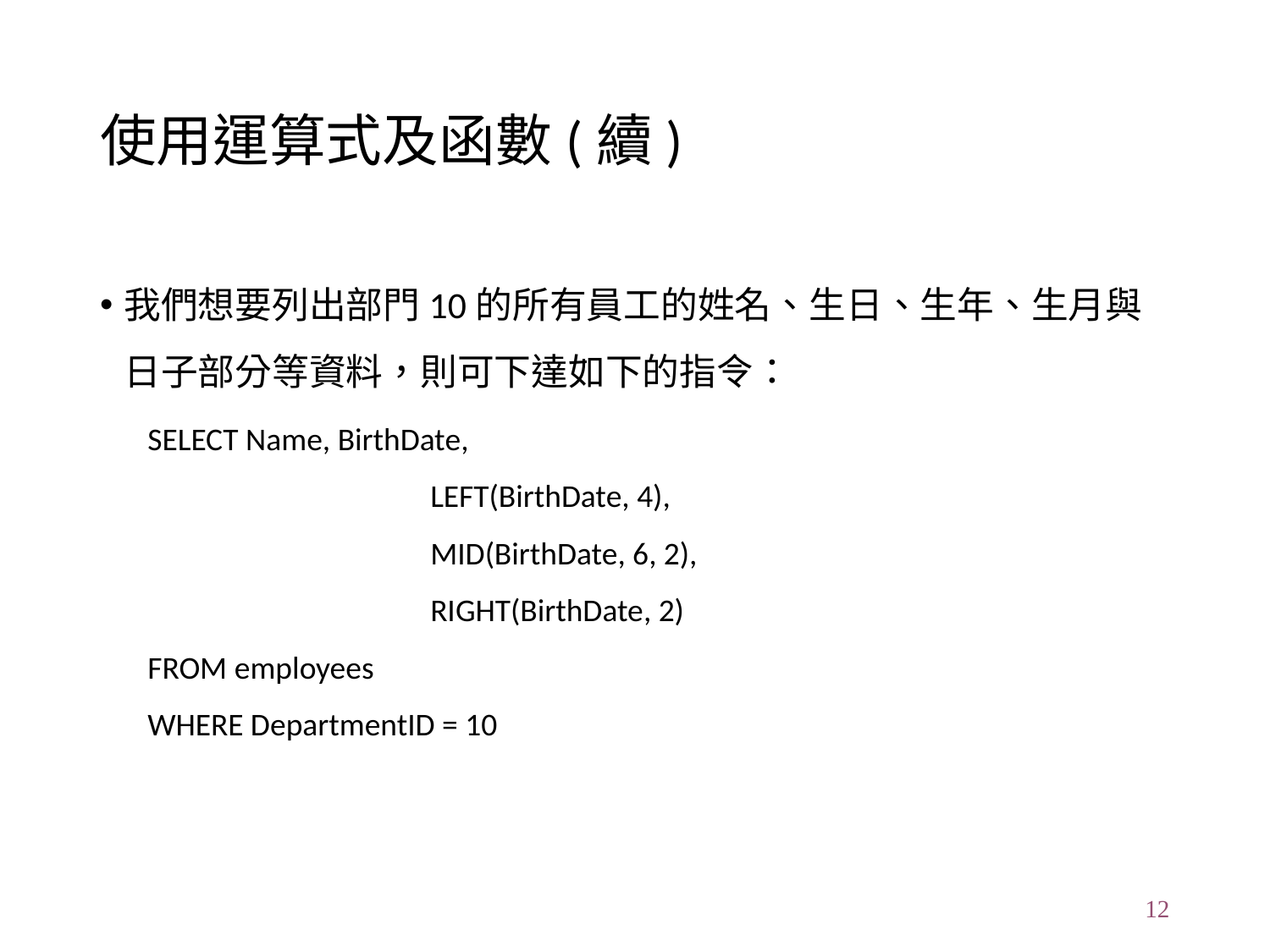

# 使用運算式及函數(續)
我們想要列出部門10的所有員工的姓名、生日、生年、生月與日子部分等資料，則可下達如下的指令：
SELECT Name, BirthDate,
		    LEFT(BirthDate, 4),
		    MID(BirthDate, 6, 2),
		    RIGHT(BirthDate, 2)
FROM employees
WHERE DepartmentID = 10
12